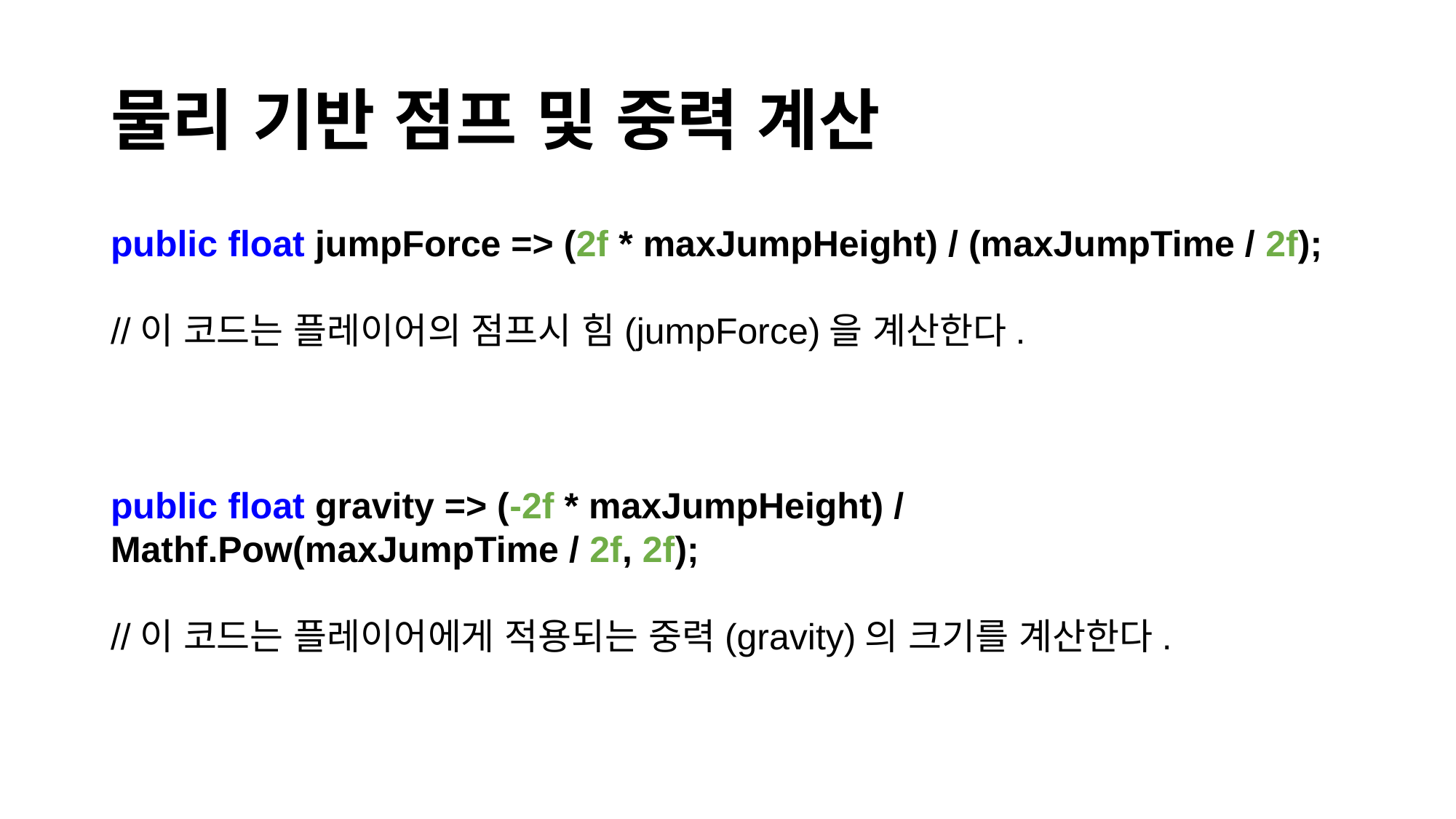

# 물리 기반 점프 및 중력 계산
public float jumpForce => (2f * maxJumpHeight) / (maxJumpTime / 2f);

//이 코드는 플레이어의 점프시 힘(jumpForce)을 계산한다.

public float gravity => (-2f * maxJumpHeight) / Mathf.Pow(maxJumpTime / 2f, 2f);

//이 코드는 플레이어에게 적용되는 중력(gravity)의 크기를 계산한다.